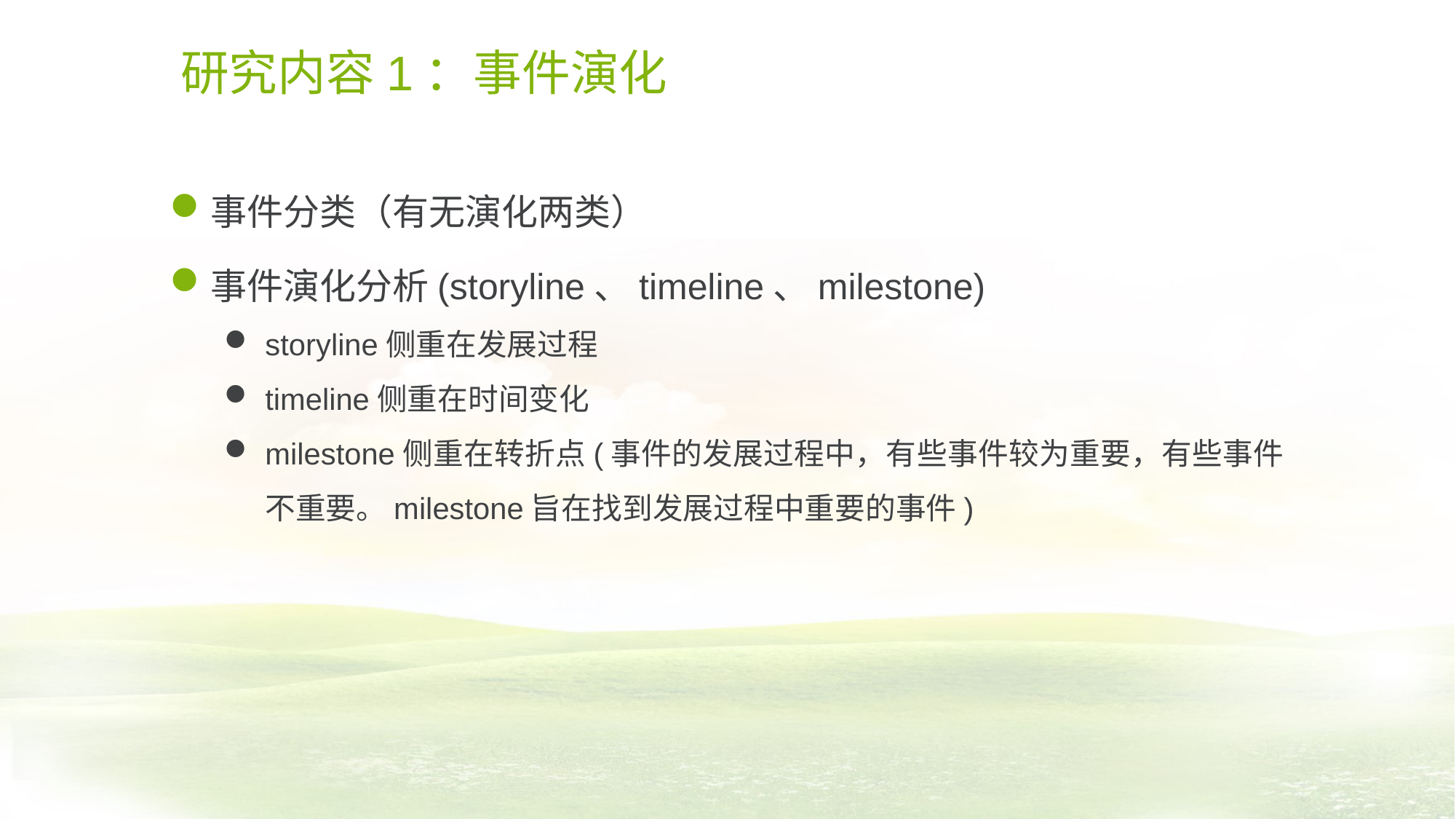

# 研究内容1：事件演化
事件分类（有无演化两类）
事件演化分析(storyline、timeline、milestone)
storyline侧重在发展过程
timeline侧重在时间变化
milestone侧重在转折点(事件的发展过程中，有些事件较为重要，有些事件不重要。milestone旨在找到发展过程中重要的事件)